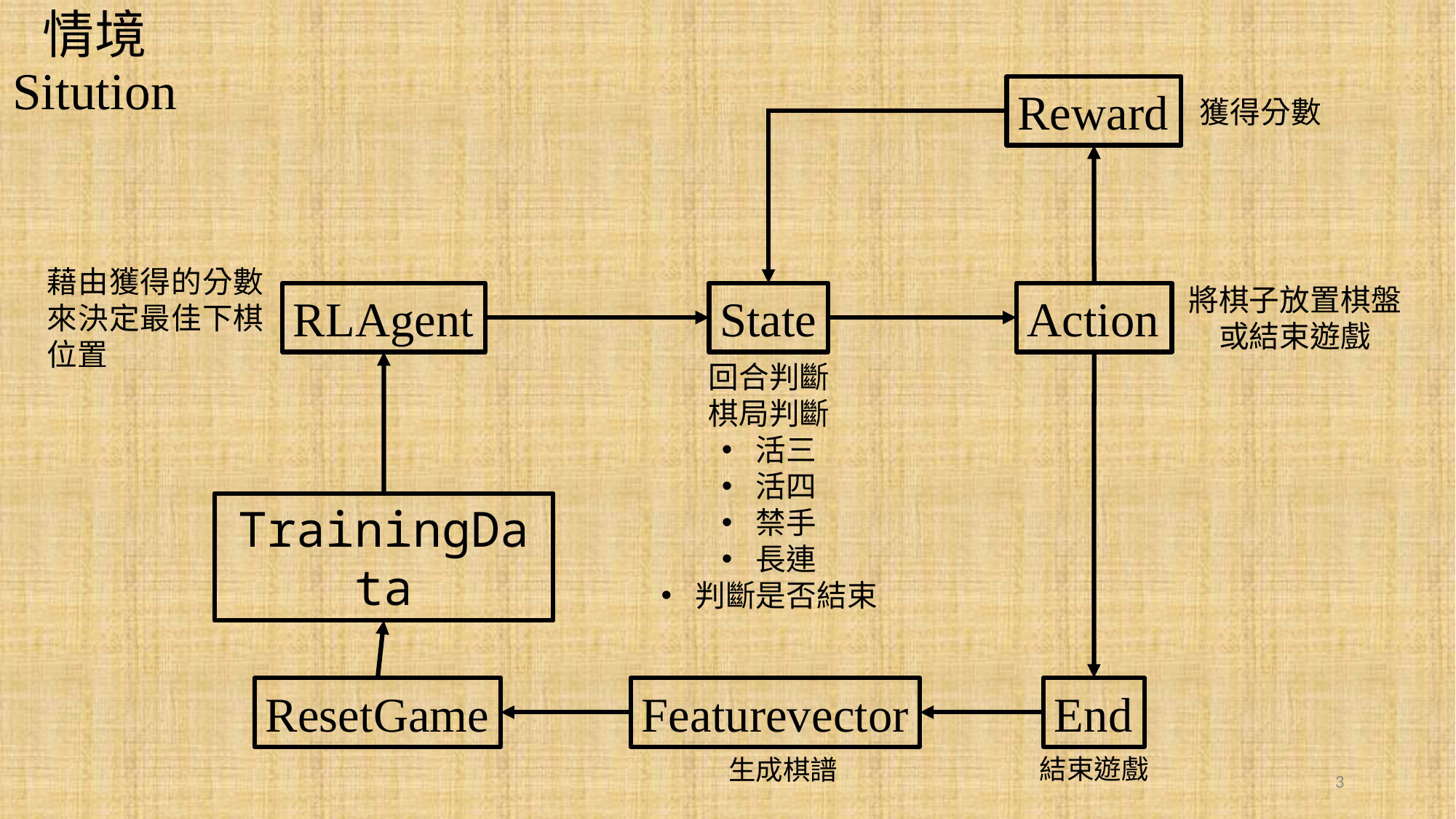

# 情境 Sitution
Reward
獲得分數
藉由獲得的分數來決定最佳下棋位置
將棋子放置棋盤
或結束遊戲
Action
State
RLAgent
回合判斷
棋局判斷
活三
活四
禁手
長連
判斷是否結束
TrainingData
ResetGame
Featurevector
End
結束遊戲
生成棋譜
3